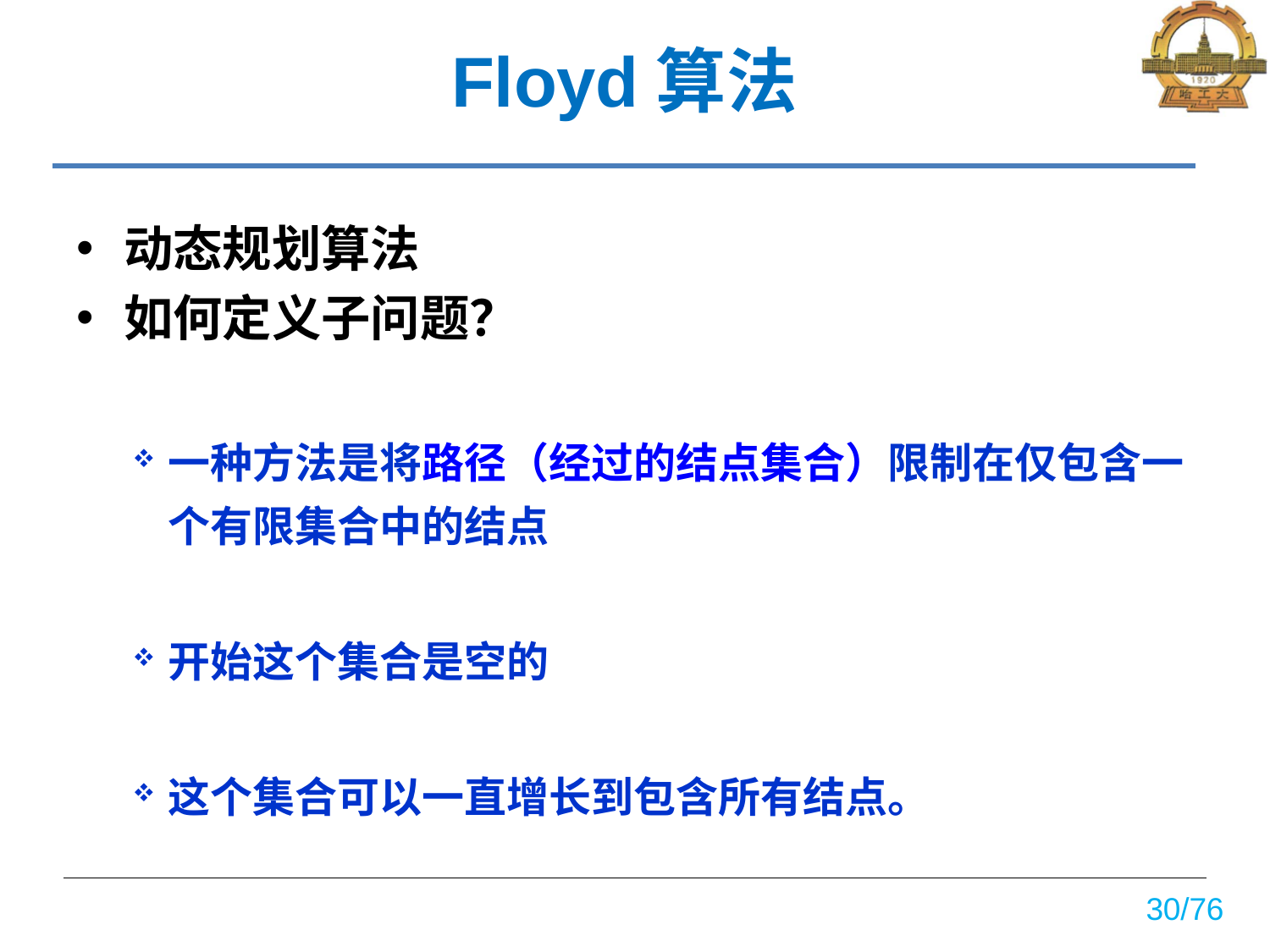

# Floyd算法
动态规划算法
如何定义子问题？

一种方法是将路径（经过的结点集合）限制在仅包含一个有限集合中的结点
开始这个集合是空的
这个集合可以一直增长到包含所有结点。